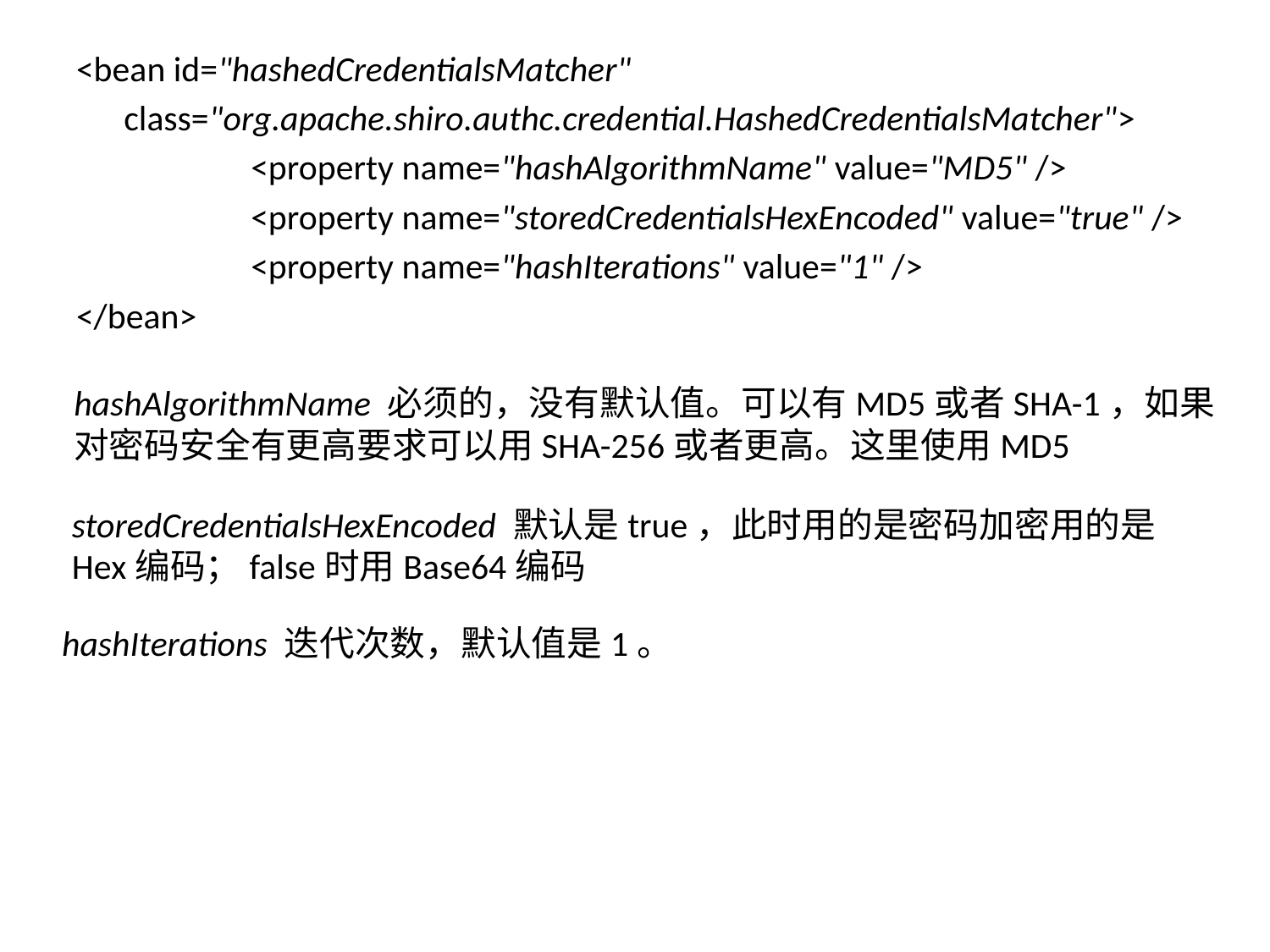

<bean id="hashedCredentialsMatcher"
	class="org.apache.shiro.authc.credential.HashedCredentialsMatcher">
		<property name="hashAlgorithmName" value="MD5" />
		<property name="storedCredentialsHexEncoded" value="true" />
		<property name="hashIterations" value="1" />
</bean>

hashAlgorithmName 必须的，没有默认值。可以有MD5或者SHA-1，如果对密码安全有更高要求可以用SHA-256或者更高。这里使用MD5

storedCredentialsHexEncoded 默认是true，此时用的是密码加密用的是Hex编码；false时用Base64编码
hashIterations 迭代次数，默认值是1。